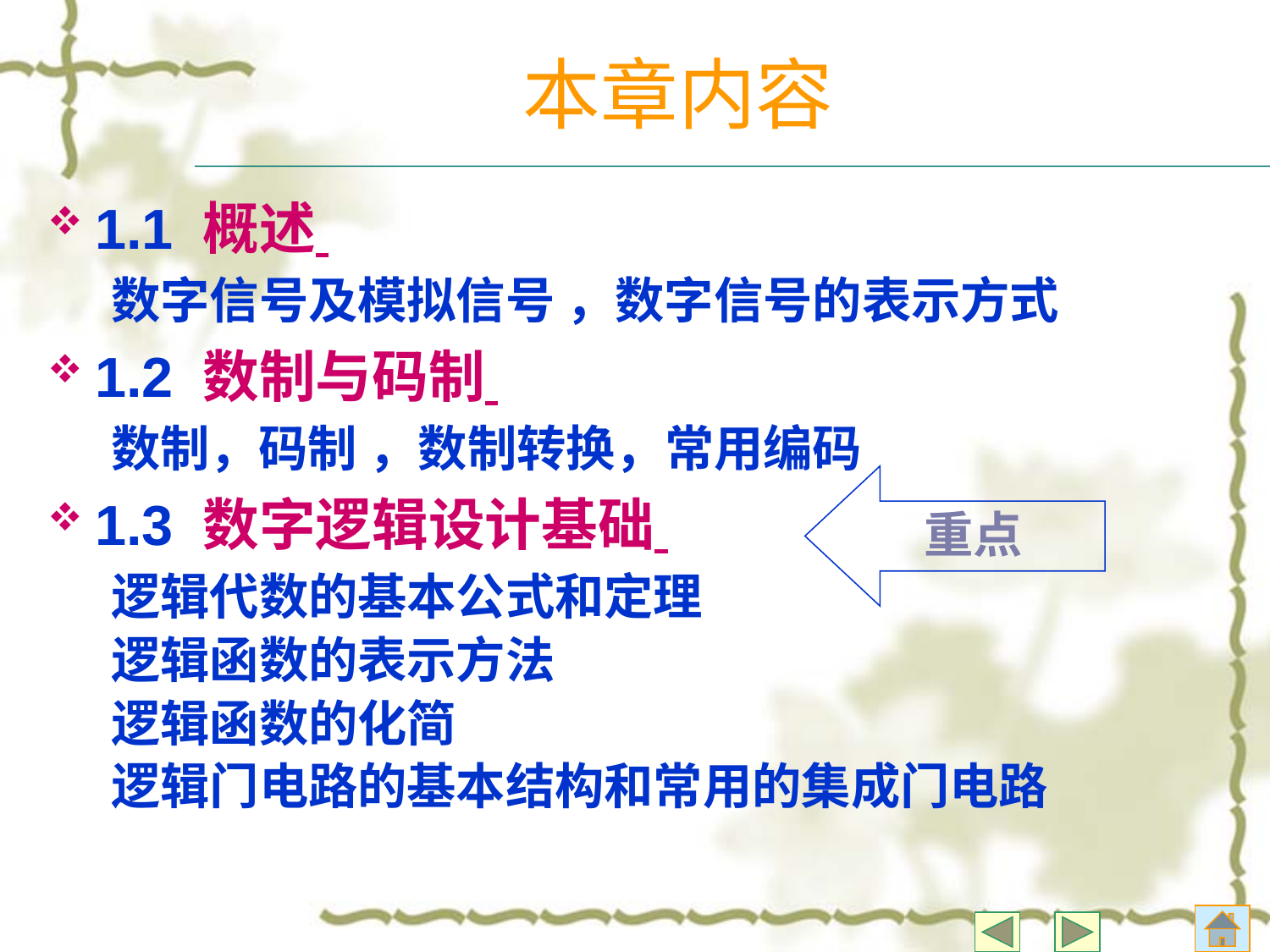

本章内容
1.1 概述
数字信号及模拟信号 ，数字信号的表示方式
1.2 数制与码制
数制，码制 ，数制转换，常用编码
1.3 数字逻辑设计基础
逻辑代数的基本公式和定理
逻辑函数的表示方法
逻辑函数的化简
逻辑门电路的基本结构和常用的集成门电路

重点